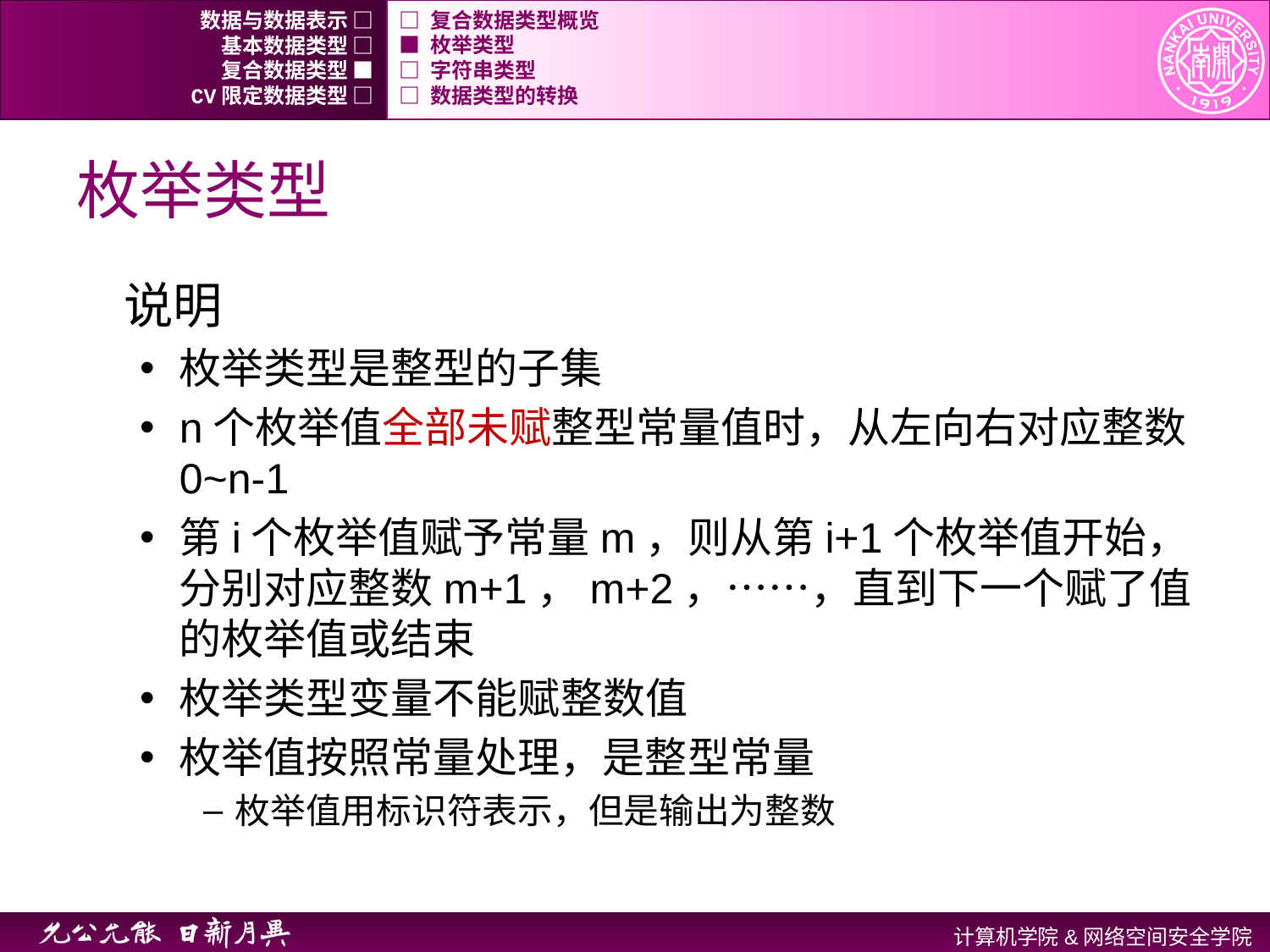

数据与数据表示 □
□ 复合数据类型概览
基本数据类型 □
■ 枚举类型
复合数据类型 ■
□ 字符串类型
CV限定数据类型 □
□ 数据类型的转换
# 枚举类型
说明
枚举类型是整型的子集
n个枚举值全部未赋整型常量值时，从左向右对应整数0~n-1
第i个枚举值赋予常量m，则从第i+1个枚举值开始，分别对应整数m+1，m+2，……，直到下一个赋了值的枚举值或结束
枚举类型变量不能赋整数值
枚举值按照常量处理，是整型常量
枚举值用标识符表示，但是输出为整数